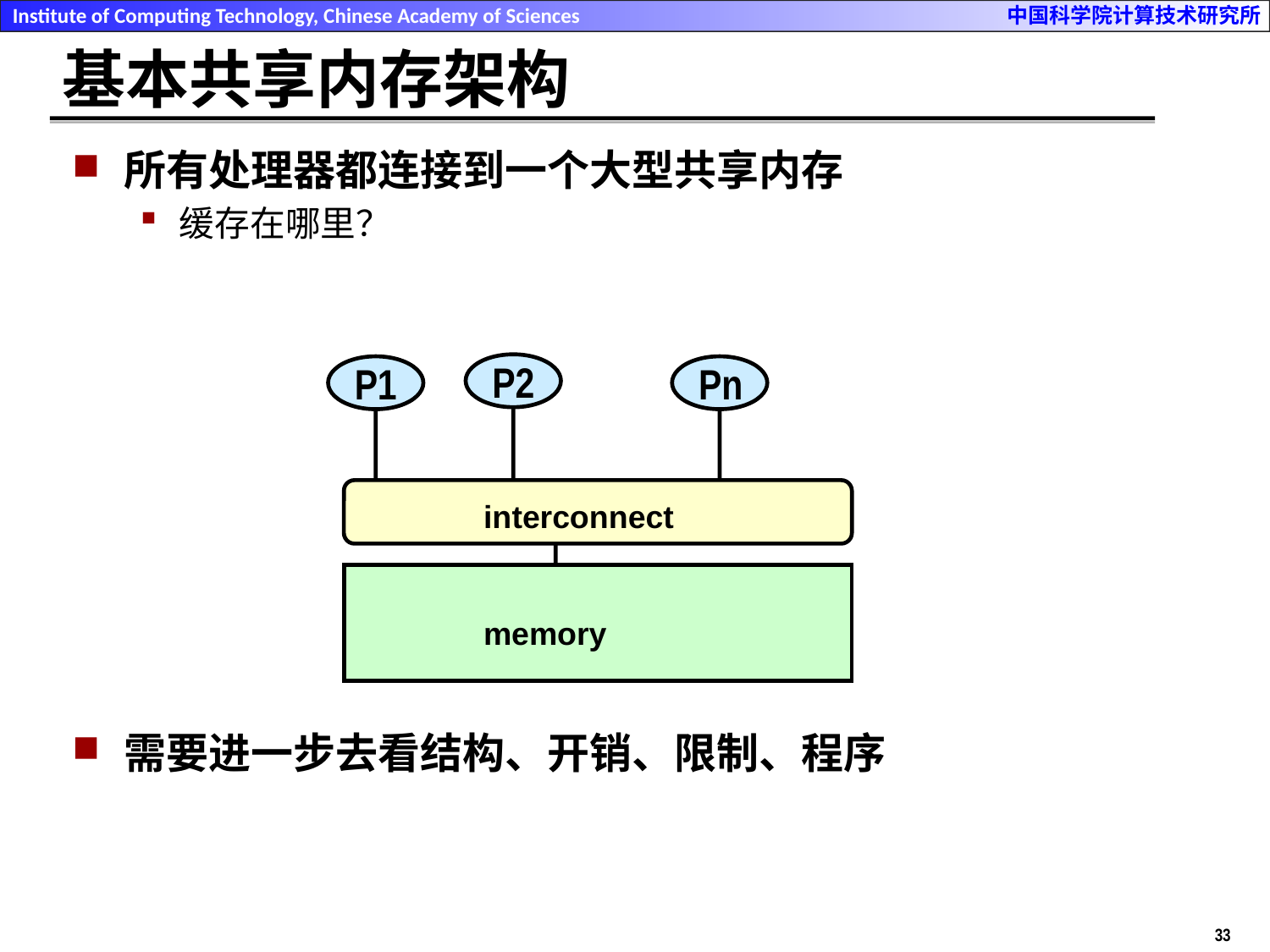

# 基本共享内存架构
所有处理器都连接到一个大型共享内存
缓存在哪里？

需要进一步去看结构、开销、限制、程序
P2
P1
Pn

interconnect

memory